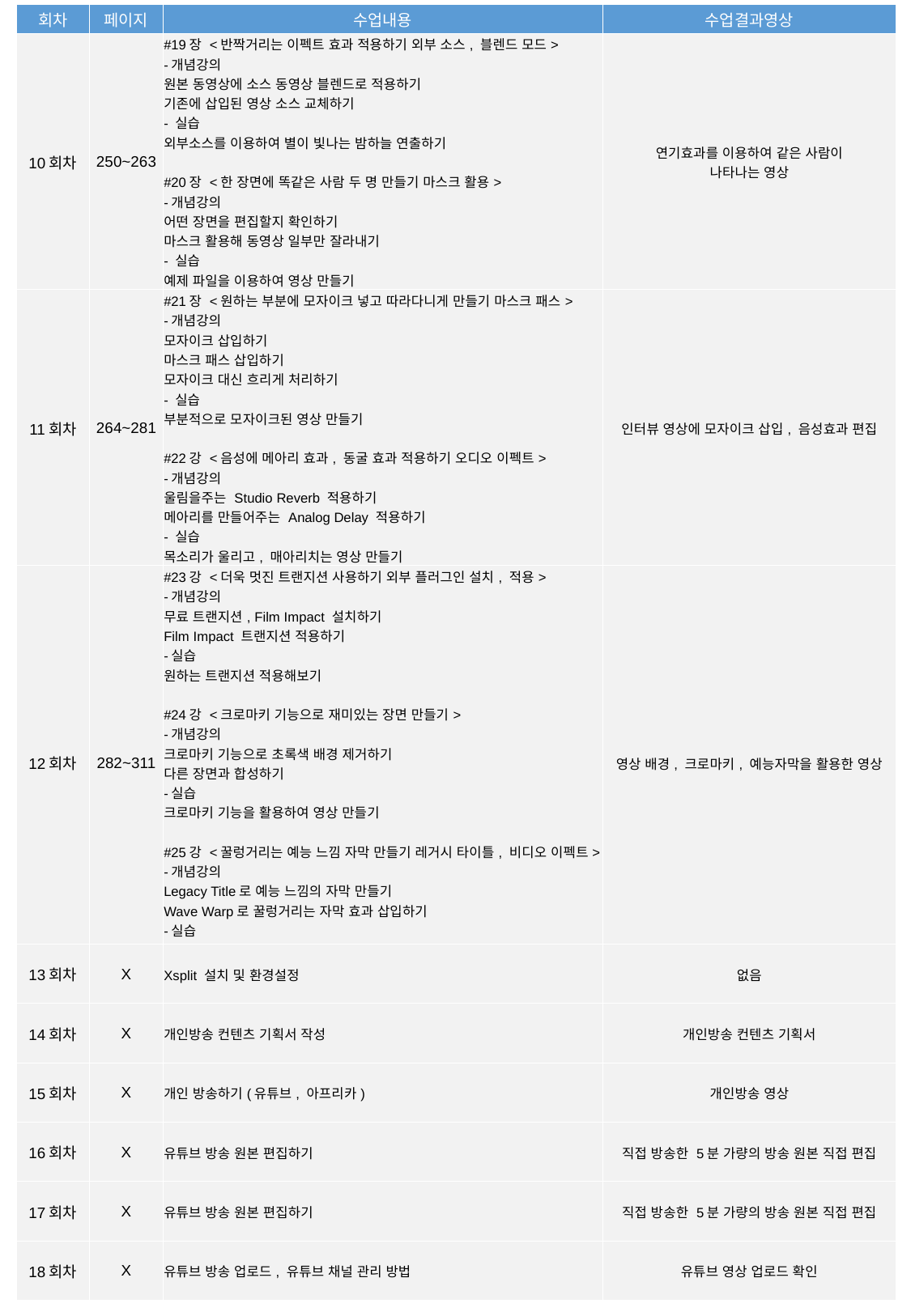

| 회차 | 페이지 | 수업내용 | 수업결과영상 |
| --- | --- | --- | --- |
| 10회차 | 250~263 | #19장 <반짝거리는 이펙트 효과 적용하기 외부 소스, 블렌드 모드> -개념강의 원본 동영상에 소스 동영상 블렌드로 적용하기 기존에 삽입된 영상 소스 교체하기 - 실습 외부소스를 이용하여 별이 빛나는 밤하늘 연출하기 #20장 <한 장면에 똑같은 사람 두 명 만들기 마스크 활용> -개념강의 어떤 장면을 편집할지 확인하기 마스크 활용해 동영상 일부만 잘라내기 - 실습 예제 파일을 이용하여 영상 만들기 | 연기효과를 이용하여 같은 사람이 나타나는 영상 |
| --- | --- | --- | --- |
| 11회차 | 264~281 | #21장 <원하는 부분에 모자이크 넣고 따라다니게 만들기 마스크 패스> -개념강의 모자이크 삽입하기 마스크 패스 삽입하기 모자이크 대신 흐리게 처리하기 - 실습 부분적으로 모자이크된 영상 만들기 #22강 <음성에 메아리 효과, 동굴 효과 적용하기 오디오 이펙트> -개념강의 울림을주는 Studio Reverb 적용하기 메아리를 만들어주는 Analog Delay 적용하기 - 실습 목소리가 울리고, 매아리치는 영상 만들기 | 인터뷰 영상에 모자이크 삽입, 음성효과 편집 |
| 12회차 | 282~311 | #23강 <더욱 멋진 트랜지션 사용하기 외부 플러그인 설치, 적용> -개념강의 무료 트랜지션, Film Impact 설치하기 Film Impact 트랜지션 적용하기 -실습 원하는 트랜지션 적용해보기 #24강 <크로마키 기능으로 재미있는 장면 만들기> -개념강의 크로마키 기능으로 초록색 배경 제거하기 다른 장면과 합성하기 -실습 크로마키 기능을 활용하여 영상 만들기 #25강 <꿀렁거리는 예능 느낌 자막 만들기 레거시 타이틀, 비디오 이펙트> -개념강의 Legacy Title로 예능 느낌의 자막 만들기 Wave Warp로 꿀렁거리는 자막 효과 삽입하기 -실습 Legacy Title, Wave Warp를 이용하여 예능느낌의 자막 만들기 | 영상 배경, 크로마키, 예능자막을 활용한 영상 |
| 13회차 | X | Xsplit 설치 및 환경설정 | 없음 |
| --- | --- | --- | --- |
| 14회차 | X | 개인방송 컨텐츠 기획서 작성 | 개인방송 컨텐츠 기획서 |
| 15회차 | X | 개인 방송하기(유튜브, 아프리카) | 개인방송 영상 |
| 16회차 | X | 유튜브 방송 원본 편집하기 | 직접 방송한 5분 가량의 방송 원본 직접 편집 |
| 17회차 | X | 유튜브 방송 원본 편집하기 | 직접 방송한 5분 가량의 방송 원본 직접 편집 |
| 18회차 | X | 유튜브 방송 업로드, 유튜브 채널 관리 방법 | 유튜브 영상 업로드 확인 |